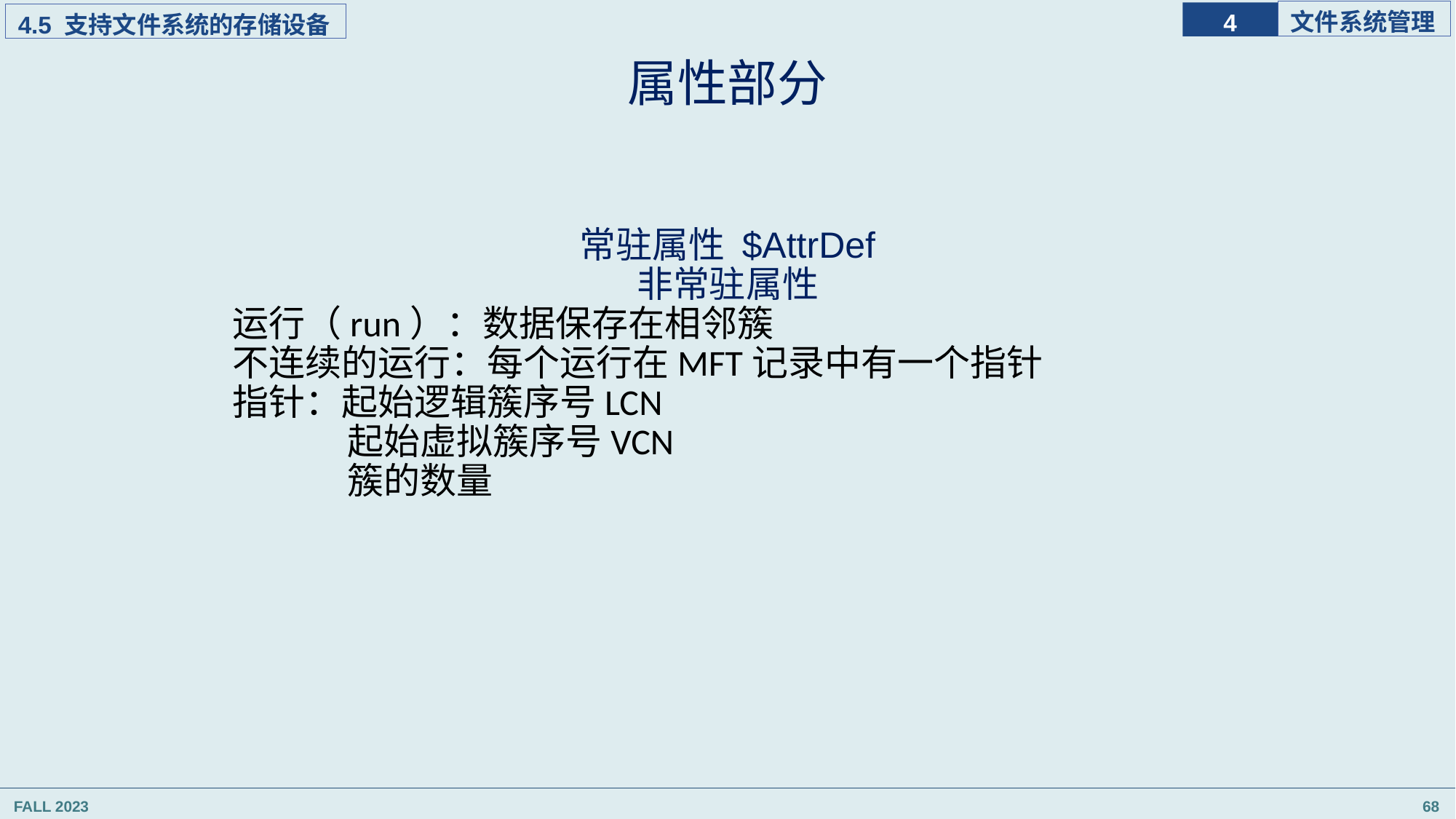

属性部分
常驻属性 $AttrDef
非常驻属性
运行（run）：数据保存在相邻簇
不连续的运行：每个运行在MFT记录中有一个指针
指针：起始逻辑簇序号LCN
             起始虚拟簇序号VCN
             簇的数量